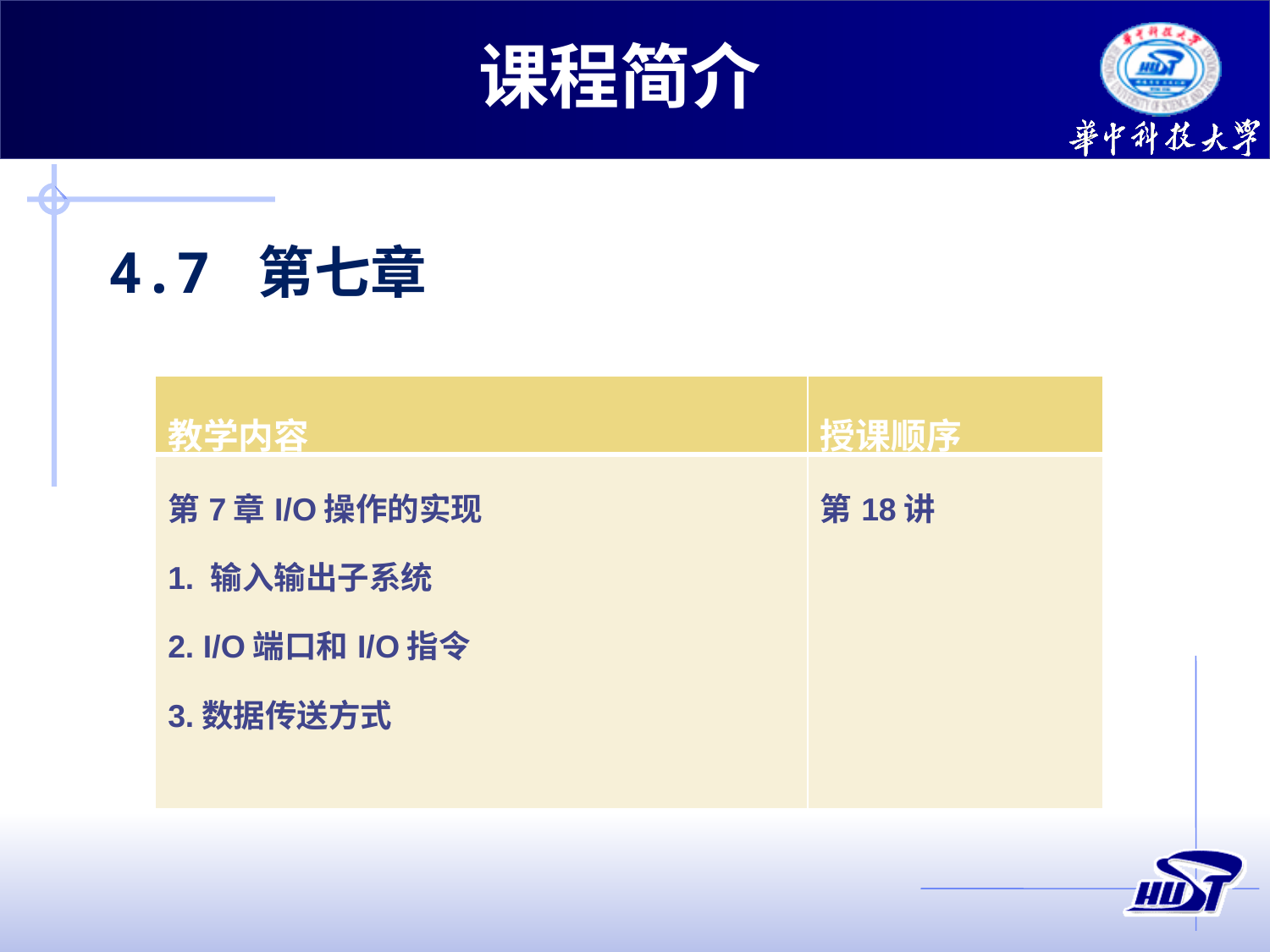

课程简介
4.7 第七章

| 教学内容 | 授课顺序 |
| --- | --- |
| 第7章I/O操作的实现 1. 输入输出子系统 2. I/O端口和I/O指令 3.数据传送方式 | 第18讲 |